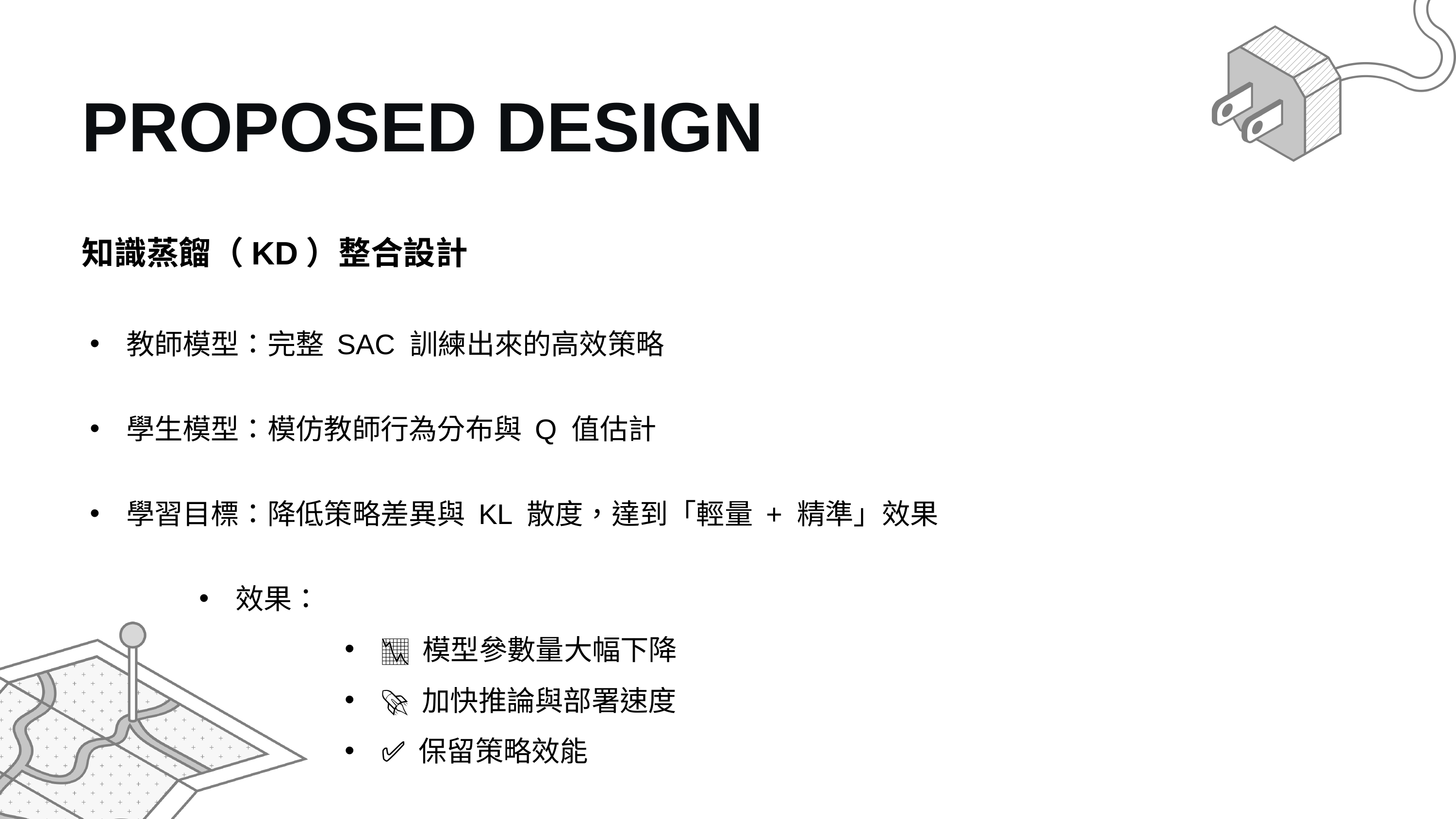

PROPOSED DESIGN
知識蒸餾（KD）整合設計
教師模型：完整 SAC 訓練出來的高效策略
學生模型：模仿教師行為分布與 Q 值估計
學習目標：降低策略差異與 KL 散度，達到「輕量 + 精準」效果
效果：
📉 模型參數量大幅下降
🚀 加快推論與部署速度
✅ 保留策略效能